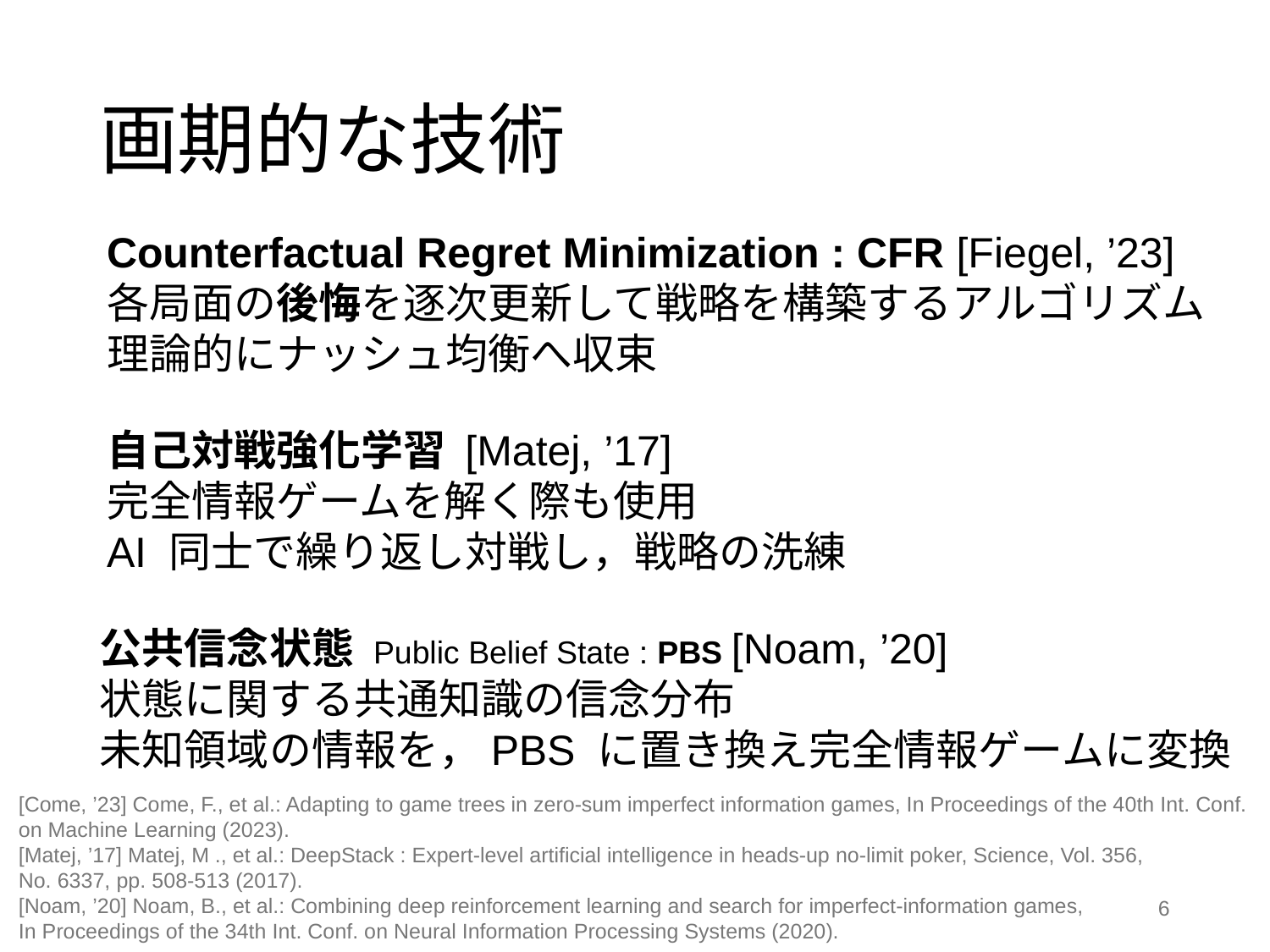

# 画期的な技術
Counterfactual Regret Minimization : CFR [Fiegel, ’23]
各局面の後悔を逐次更新して戦略を構築するアルゴリズム
理論的にナッシュ均衡へ収束
自己対戦強化学習 [Matej, ’17]
完全情報ゲームを解く際も使用
AI 同士で繰り返し対戦し，戦略の洗練
公共信念状態 Public Belief State : PBS [Noam, ’20]
状態に関する共通知識の信念分布
未知領域の情報を，PBS に置き換え完全情報ゲームに変換
[Come, ’23] Come, F., et al.: Adapting to game trees in zero-sum imperfect information games, In Proceedings of the 40th Int. Conf. on Machine Learning (2023).
[Matej, ’17] Matej, M ., et al.: DeepStack : Expert-level artificial intelligence in heads-up no-limit poker, Science, Vol. 356,
No. 6337, pp. 508-513 (2017).
[Noam, ’20] Noam, B., et al.: Combining deep reinforcement learning and search for imperfect-information games,
In Proceedings of the 34th Int. Conf. on Neural Information Processing Systems (2020).
6